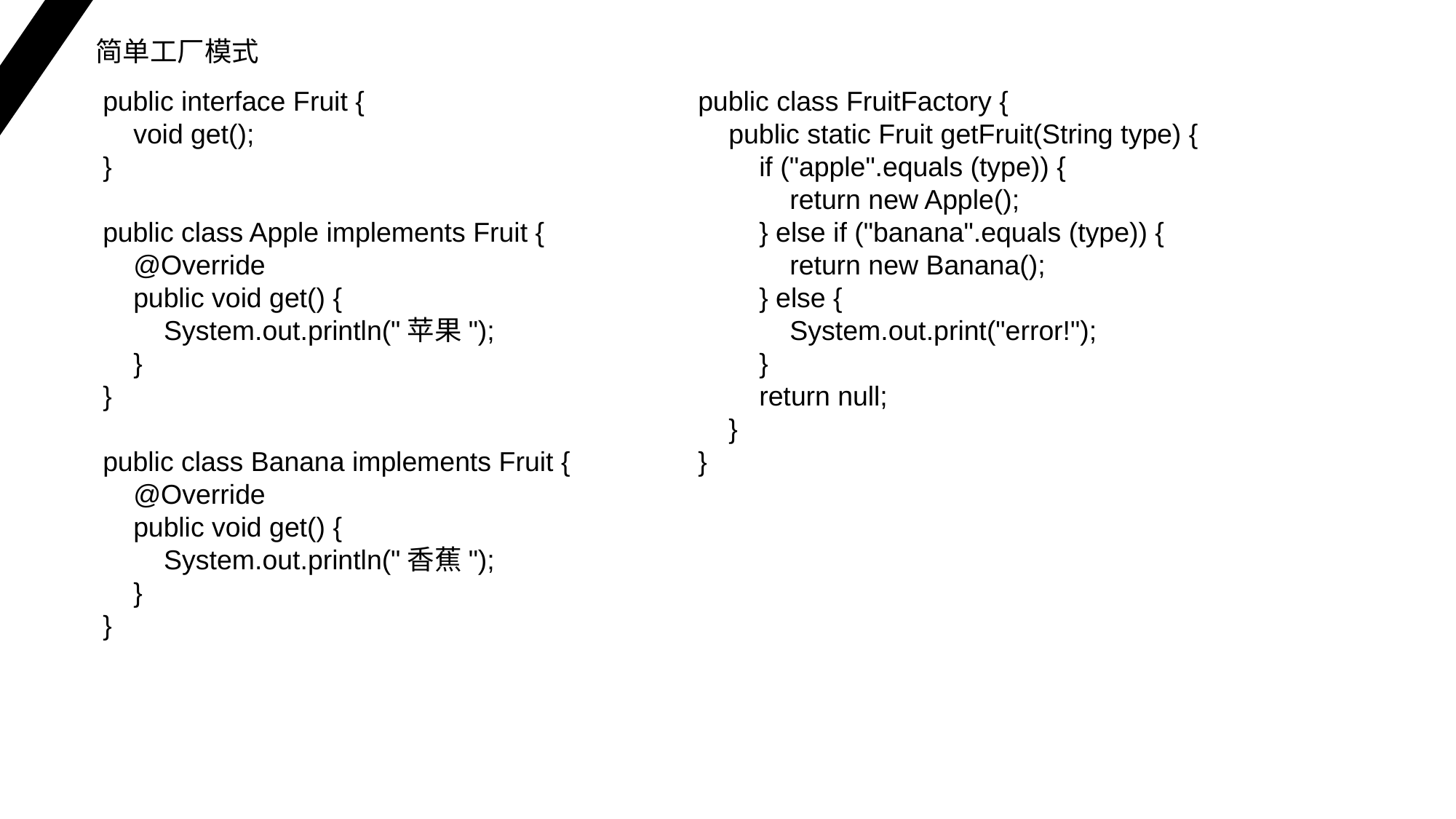

简单工厂模式
public interface Fruit {
    void get();
}

public class Apple implements Fruit {
    @Override
    public void get() {
        System.out.println("苹果");
    }
}

public class Banana implements Fruit {
    @Override
    public void get() {
        System.out.println("香蕉");
    }
}

public class FruitFactory {
    public static Fruit getFruit(String type) {
        if ("apple".equals (type)) {
            return new Apple();
        } else if ("banana".equals (type)) {
            return new Banana();
        } else {
            System.out.print("error!");
        }
        return null;
    }
}